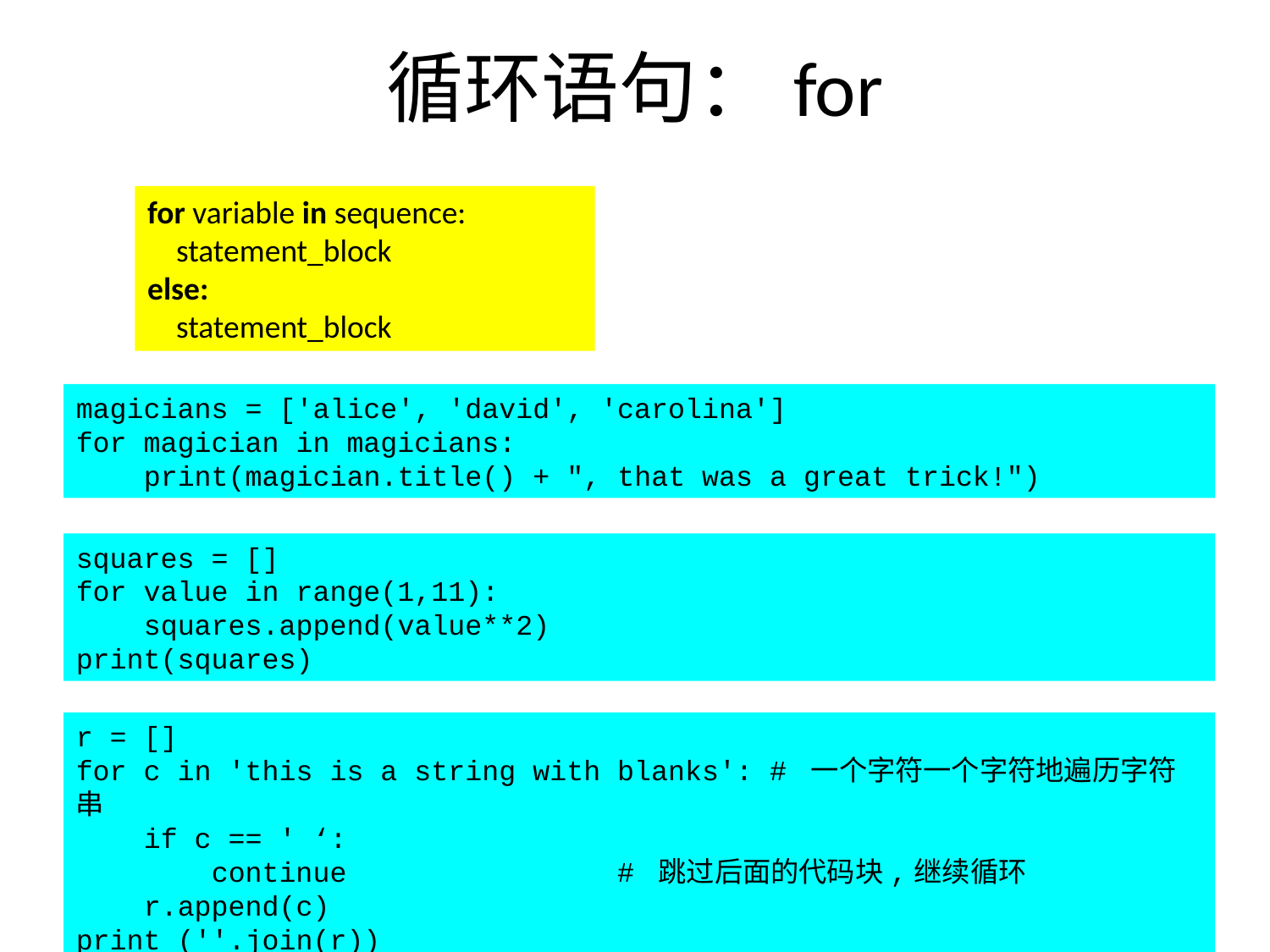

# 循环语句：for
for variable in sequence:
    statement_block
else:
    statement_block
magicians = ['alice', 'david', 'carolina']
for magician in magicians:
    print(magician.title() + ", that was a great trick!")
squares = []
for value in range(1,11):
    squares.append(value**2)
print(squares)
r = []
for c in 'this is a string with blanks': # 一个字符一个字符地遍历字符串
    if c == ' ‘:
        continue                # 跳过后面的代码块,继续循环
    r.append(c)
print (''.join(r))